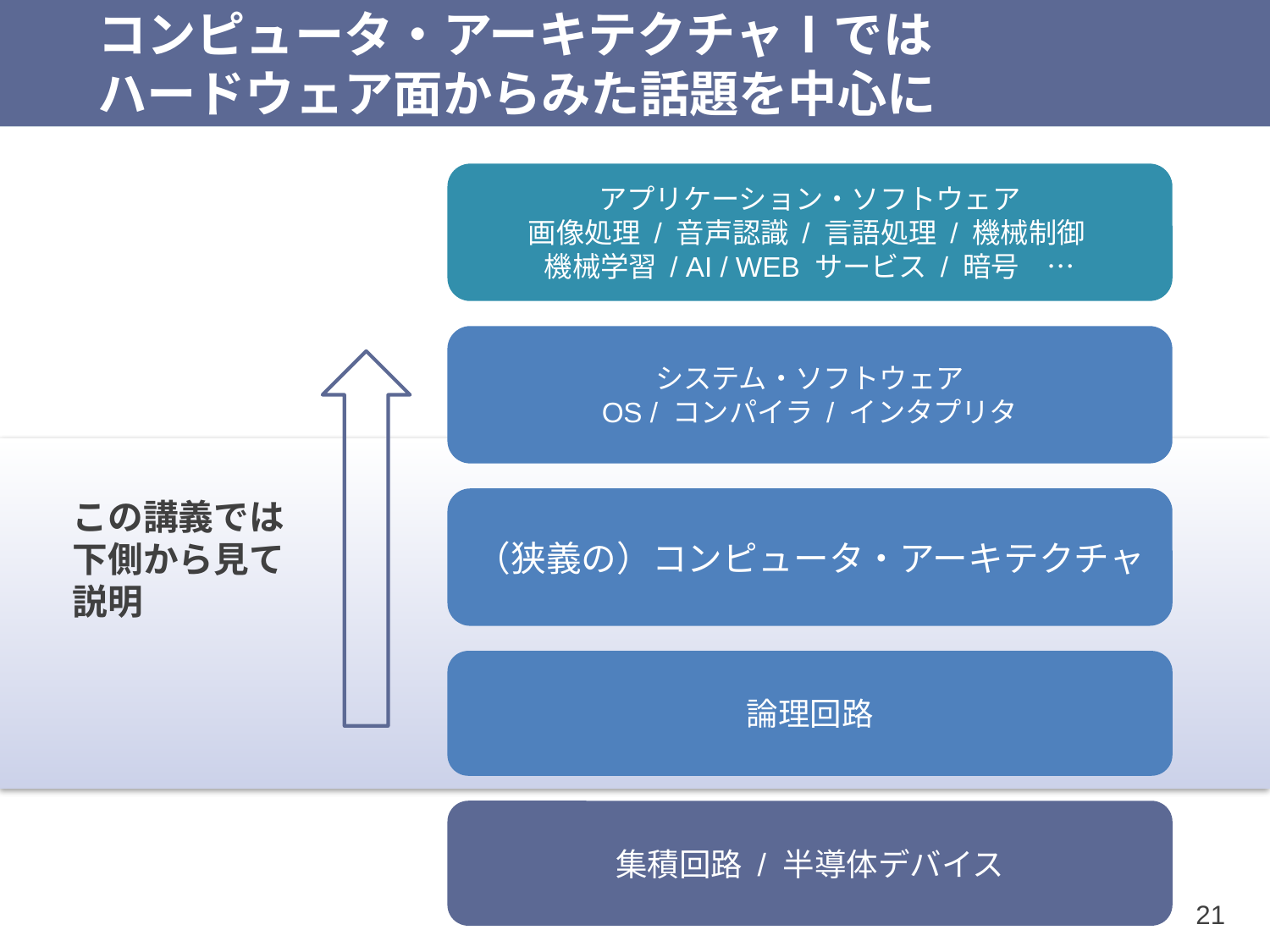

# コンピュータ・アーキテクチャⅠでは ハードウェア面からみた話題を中心に
アプリケーション・ソフトウェア
画像処理 / 音声認識 / 言語処理 / 機械制御
機械学習 / AI / WEB サービス / 暗号　…
システム・ソフトウェア
OS / コンパイラ / インタプリタ

（狭義の）コンピュータ・アーキテクチャ
この講義では
下側から見て
説明
論理回路
集積回路 / 半導体デバイス